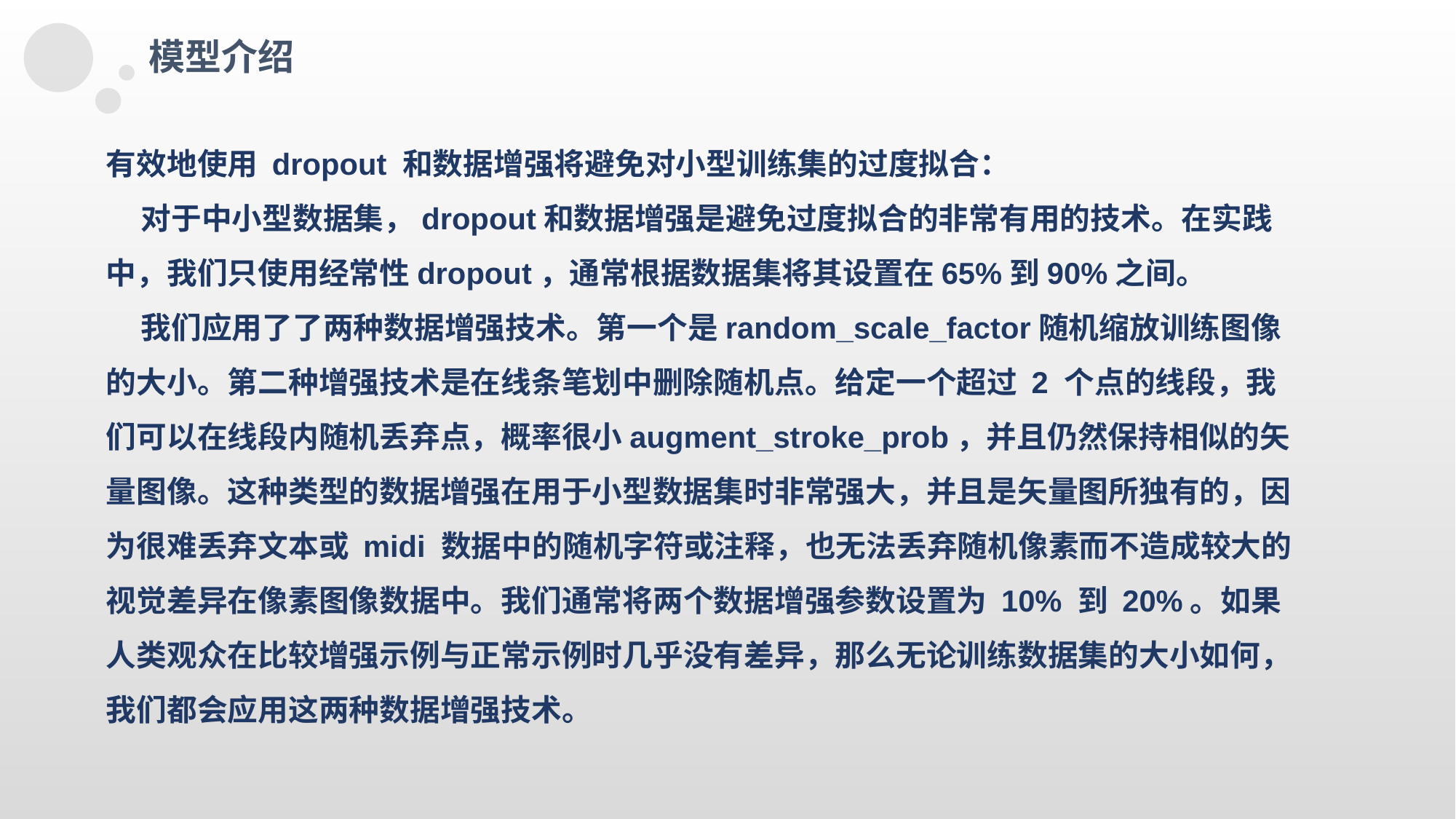

模型介绍

有效地使用 dropout 和数据增强将避免对小型训练集的过度拟合：
    对于中小型数据集，dropout和数据增强是避免过度拟合的非常有用的技术。在实践中，我们只使用经常性dropout，通常根据数据集将其设置在65%到90%之间。
    我们应用了了两种数据增强技术。第一个是random_scale_factor随机缩放训练图像的大小。第二种增强技术是在线条笔划中删除随机点。给定一个超过 2 个点的线段，我们可以在线段内随机丢弃点，概率很小augment_stroke_prob，并且仍然保持相似的矢量图像。这种类型的数据增强在用于小型数据集时非常强大，并且是矢量图所独有的，因为很难丢弃文本或 midi 数据中的随机字符或注释，也无法丢弃随机像素而不造成较大的视觉差异在像素图像数据中。我们通常将两个数据增强参数设置为 10% 到 20%。如果人类观众在比较增强示例与正常示例时几乎没有差异，那么无论训练数据集的大小如何，我们都会应用这两种数据增强技术。